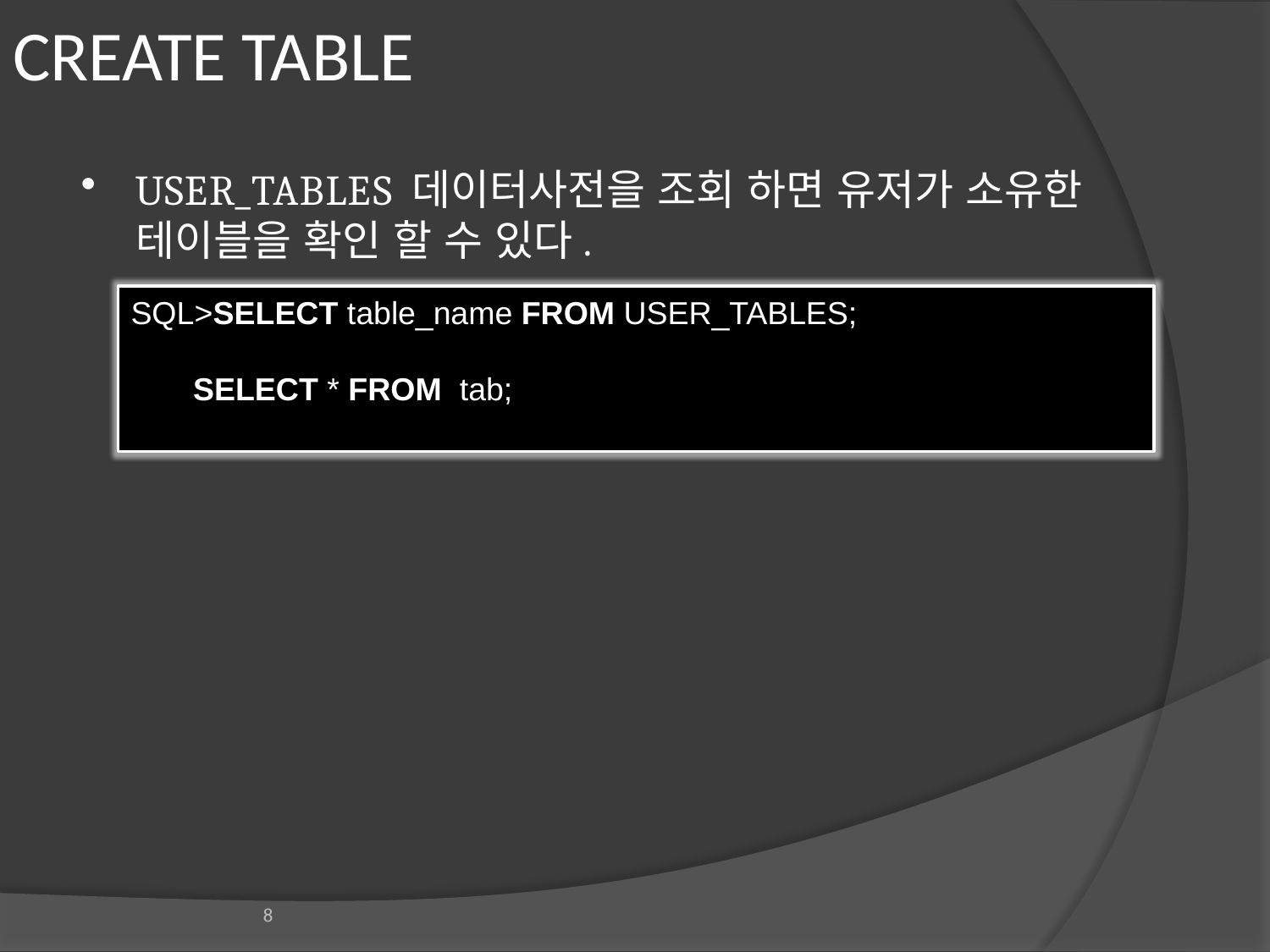

# CREATE TABLE
USER_TABLES 데이터사전을 조회 하면 유저가 소유한 테이블을 확인 할 수 있다.

SQL>SELECT table_name FROM USER_TABLES;

       SELECT * FROM  tab;

8